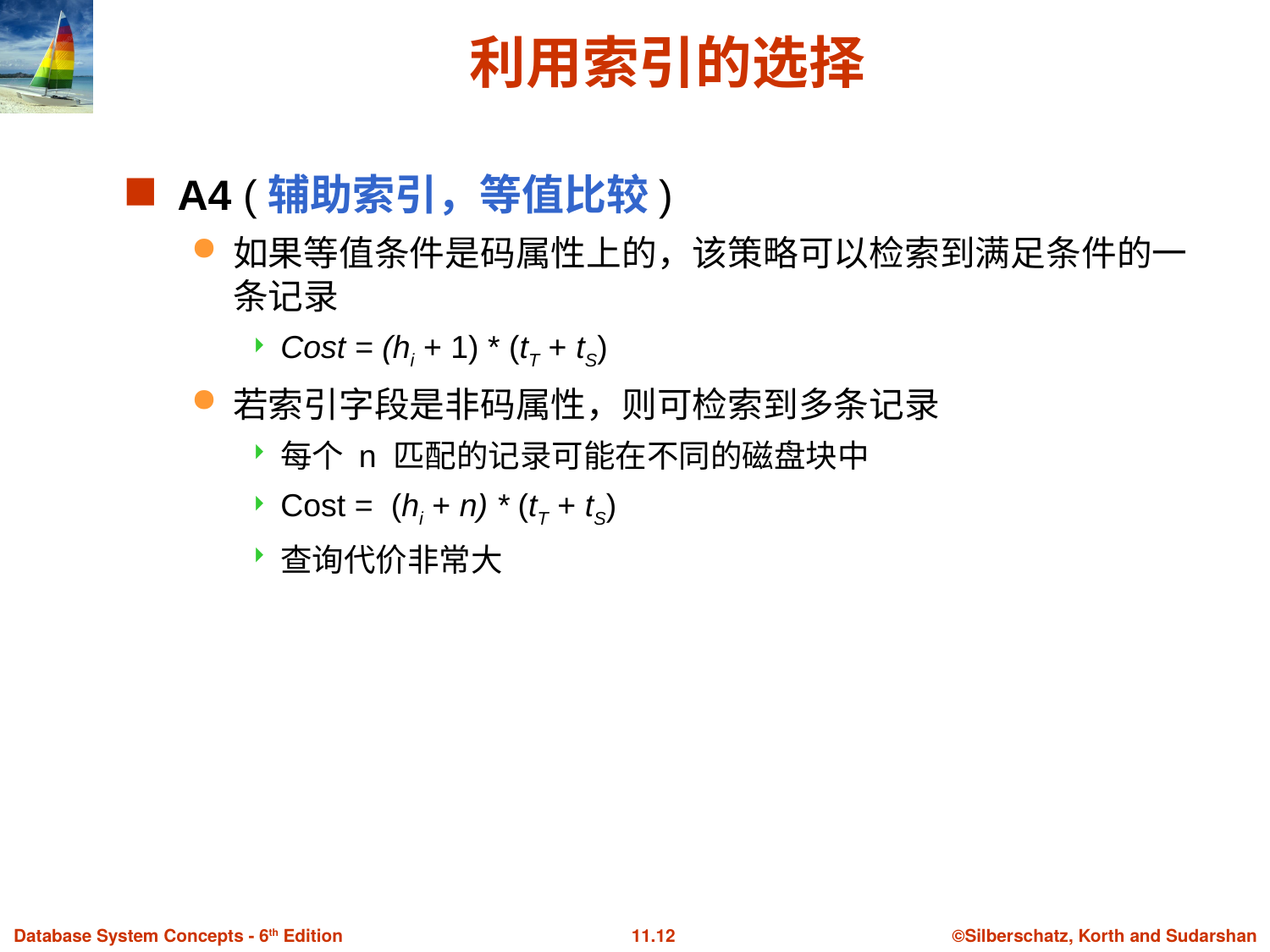

利用索引的选择
A4 (辅助索引，等值比较)
如果等值条件是码属性上的，该策略可以检索到满足条件的一条记录
Cost = (hi + 1) * (tT + tS)
若索引字段是非码属性，则可检索到多条记录
每个 n 匹配的记录可能在不同的磁盘块中
Cost =  (hi + n) * (tT + tS)
查询代价非常大